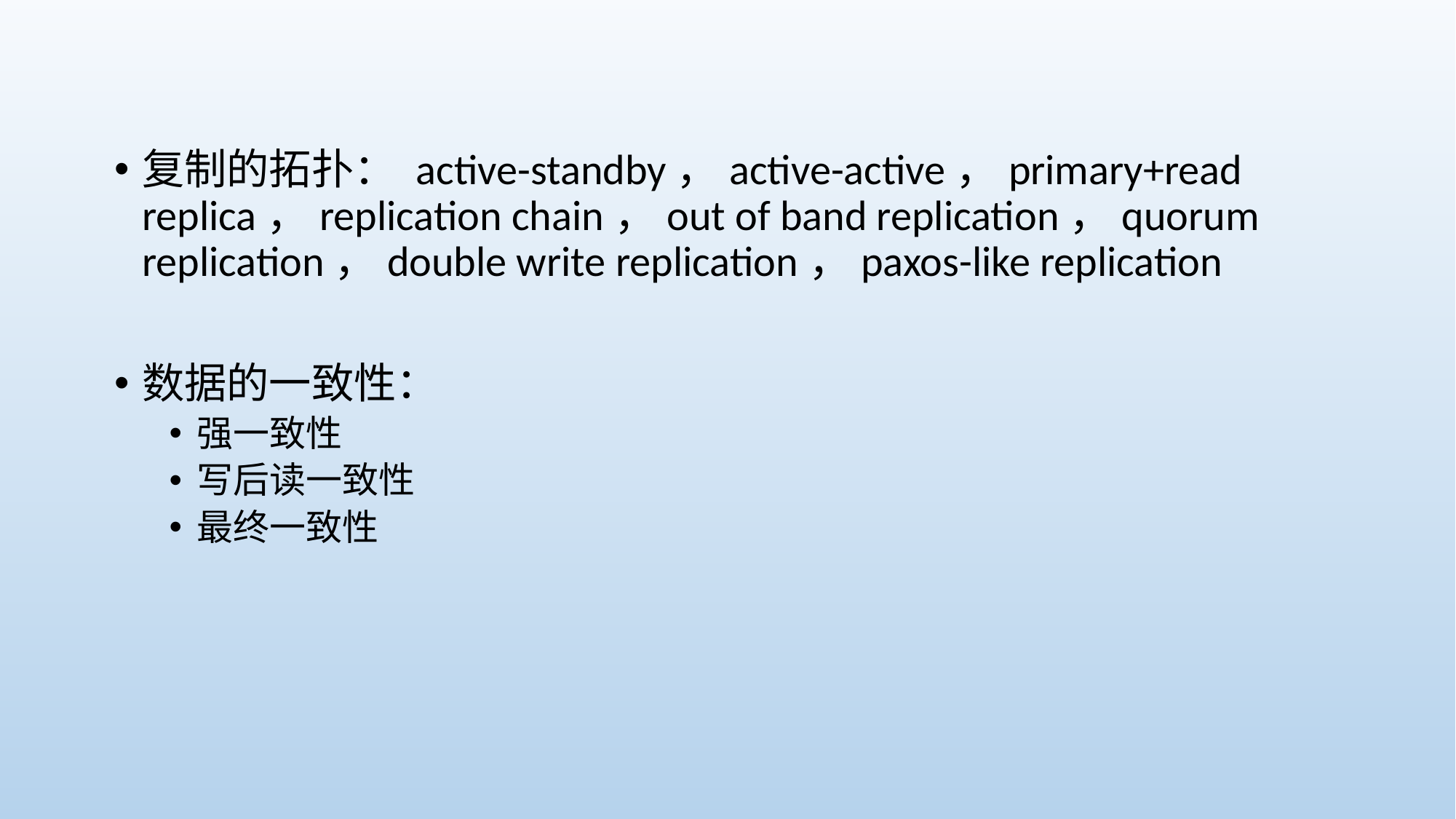

复制的拓扑： active-standby，active-active，primary+read replica，replication chain，out of band replication，quorum replication，double write replication，paxos-like replication

数据的一致性：
强一致性
写后读一致性
最终一致性